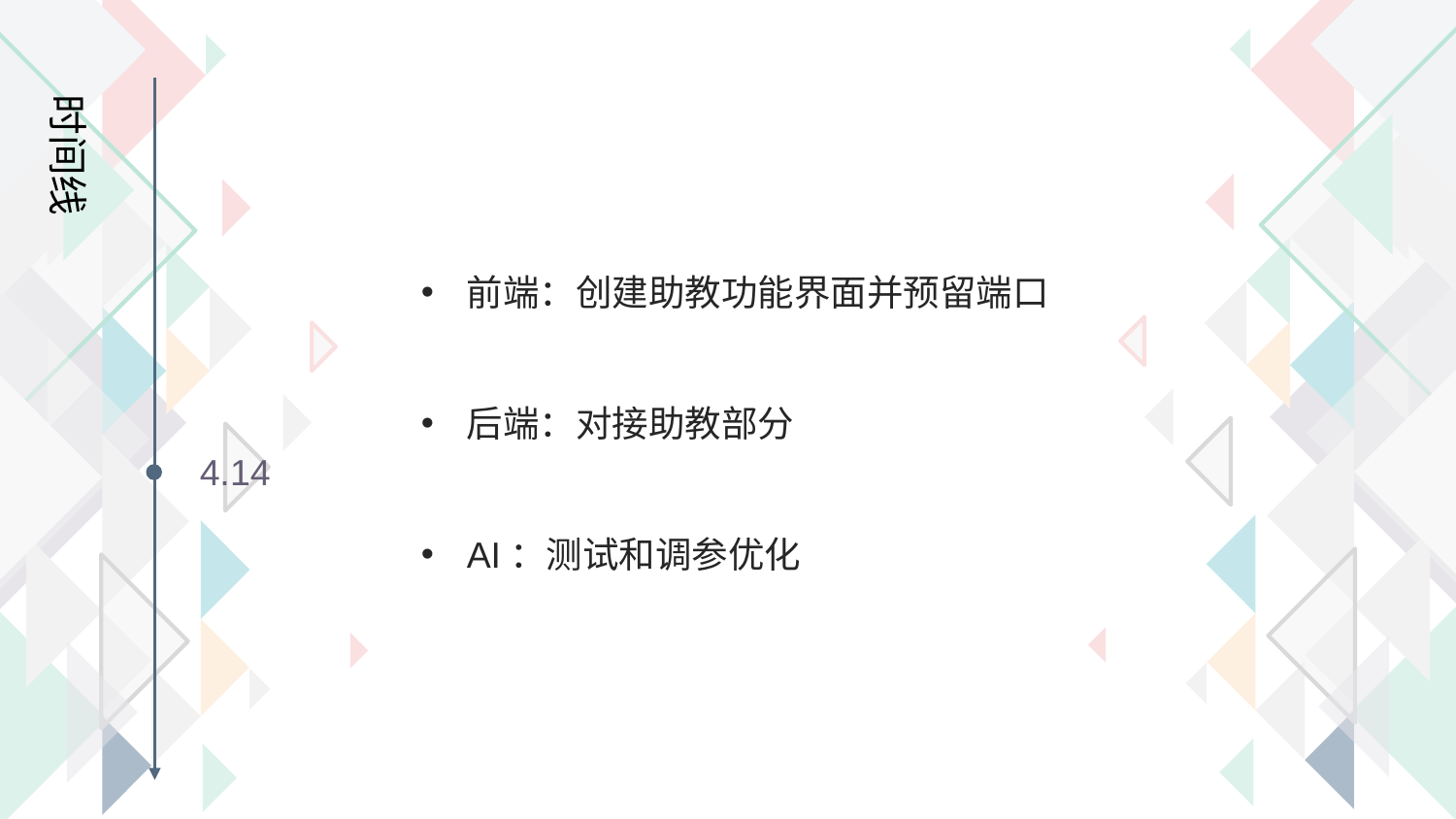

时间线
前端：创建助教功能界面并预留端口

后端：对接助教部分

AI：测试和调参优化

4.14